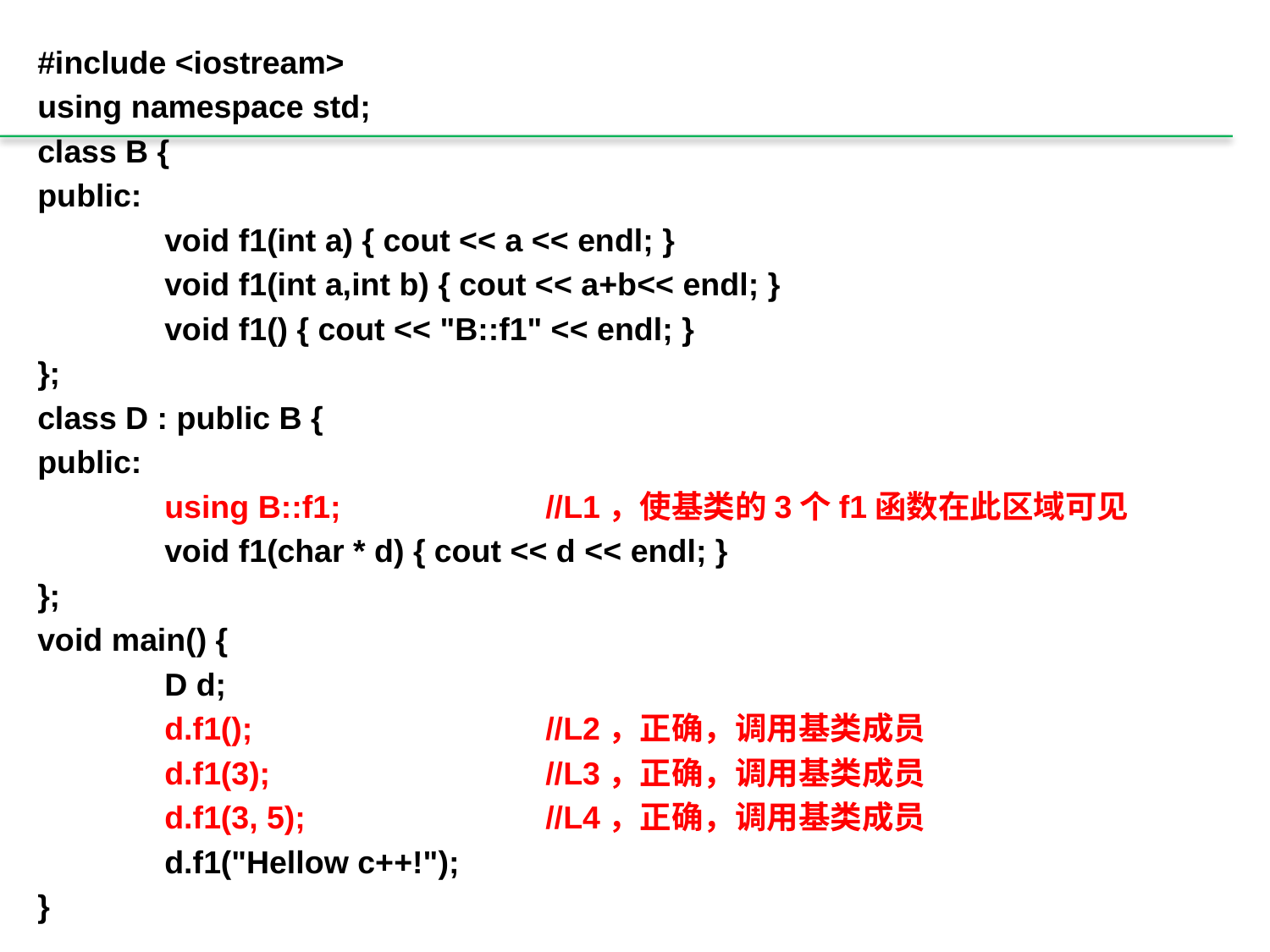

#include <iostream>
using namespace std;
class B {
public:
	void f1(int a) { cout << a << endl; }
	void f1(int a,int b) { cout << a+b<< endl; }
	void f1() { cout << "B::f1" << endl; }
};
class D : public B {
public:
	using B::f1;                  	//L1，使基类的3个f1函数在此区域可见
	void f1(char * d) { cout << d << endl; }
};
void main() {
	D d;
	d.f1();                              	//L2，正确，调用基类成员
	d.f1(3); 			//L3，正确，调用基类成员
	d.f1(3, 5);		//L4，正确，调用基类成员
	d.f1("Hellow c++!");
}